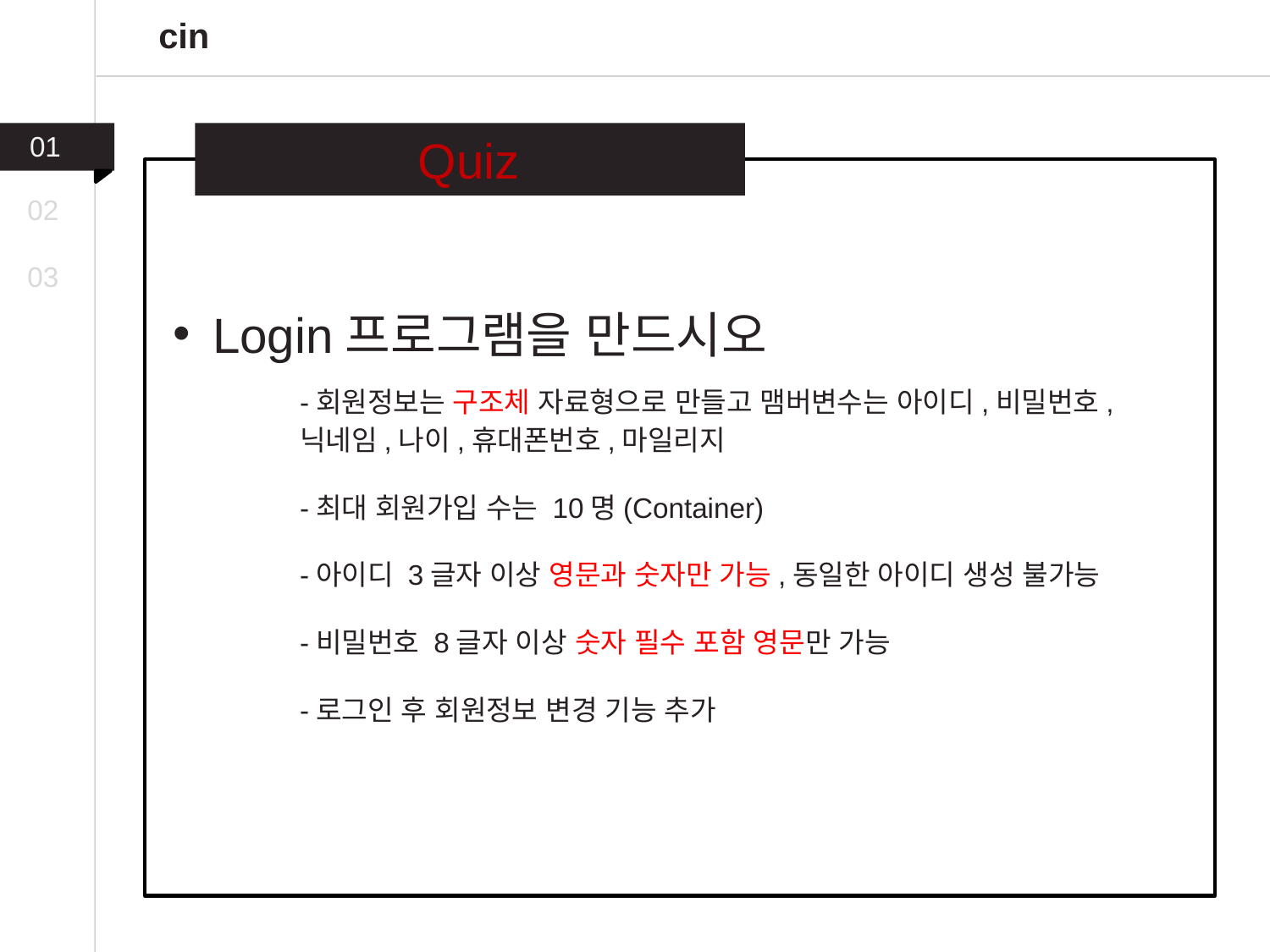

cin
01

Quiz

02
03
Login프로그램을 만드시오
	-회원정보는 구조체 자료형으로 만들고 맴버변수는 아이디,비밀번호,	닉네임,나이,휴대폰번호,마일리지

	-최대 회원가입 수는 10명(Container)

	-아이디 3글자 이상 영문과 숫자만 가능,동일한 아이디 생성 불가능

	-비밀번호 8글자 이상 숫자 필수 포함 영문만 가능

	-로그인 후 회원정보 변경 기능 추가